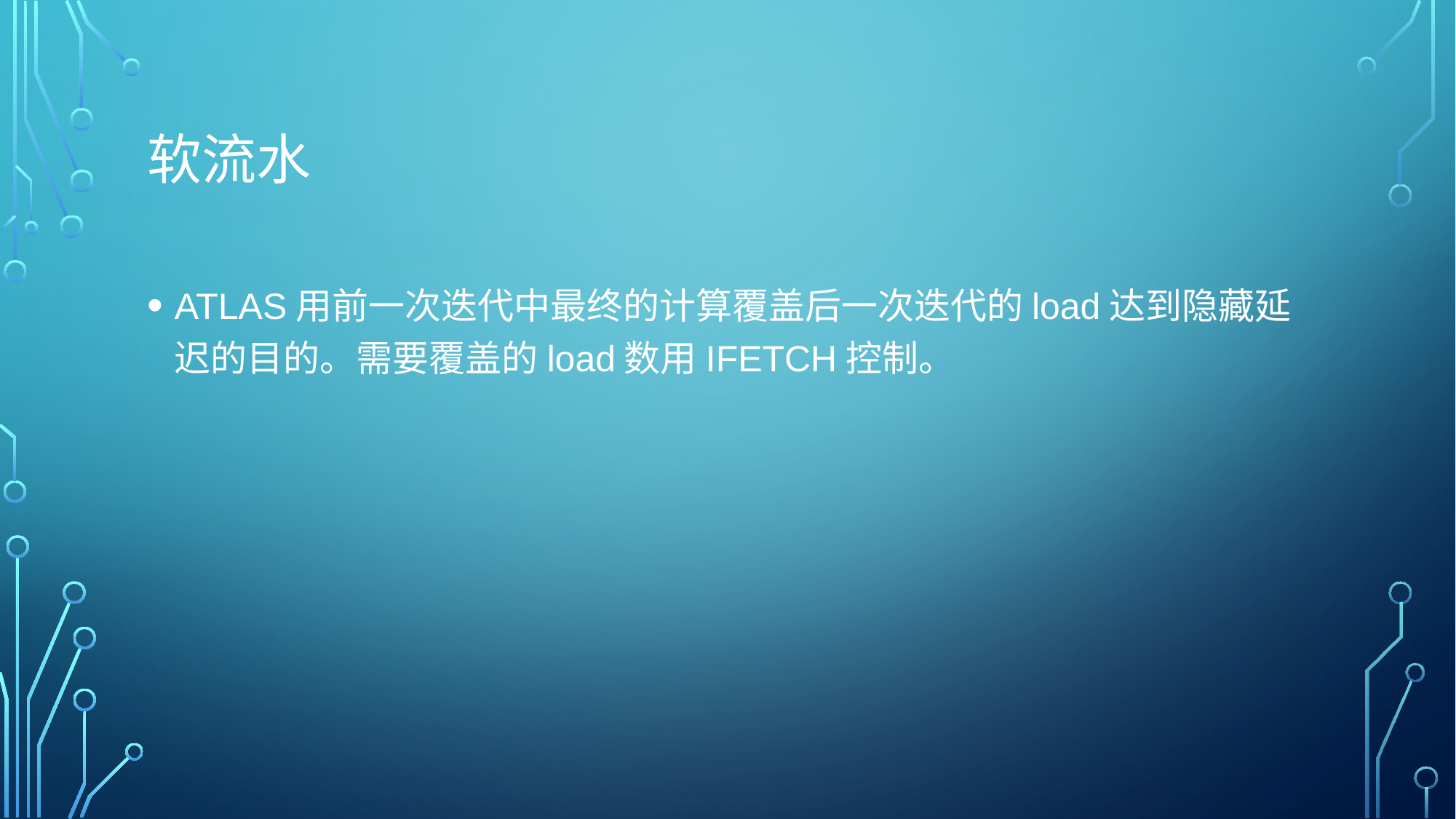

# 软流水
ATLAS用前一次迭代中最终的计算覆盖后一次迭代的load达到隐藏延迟的目的。需要覆盖的load数用IFETCH控制。